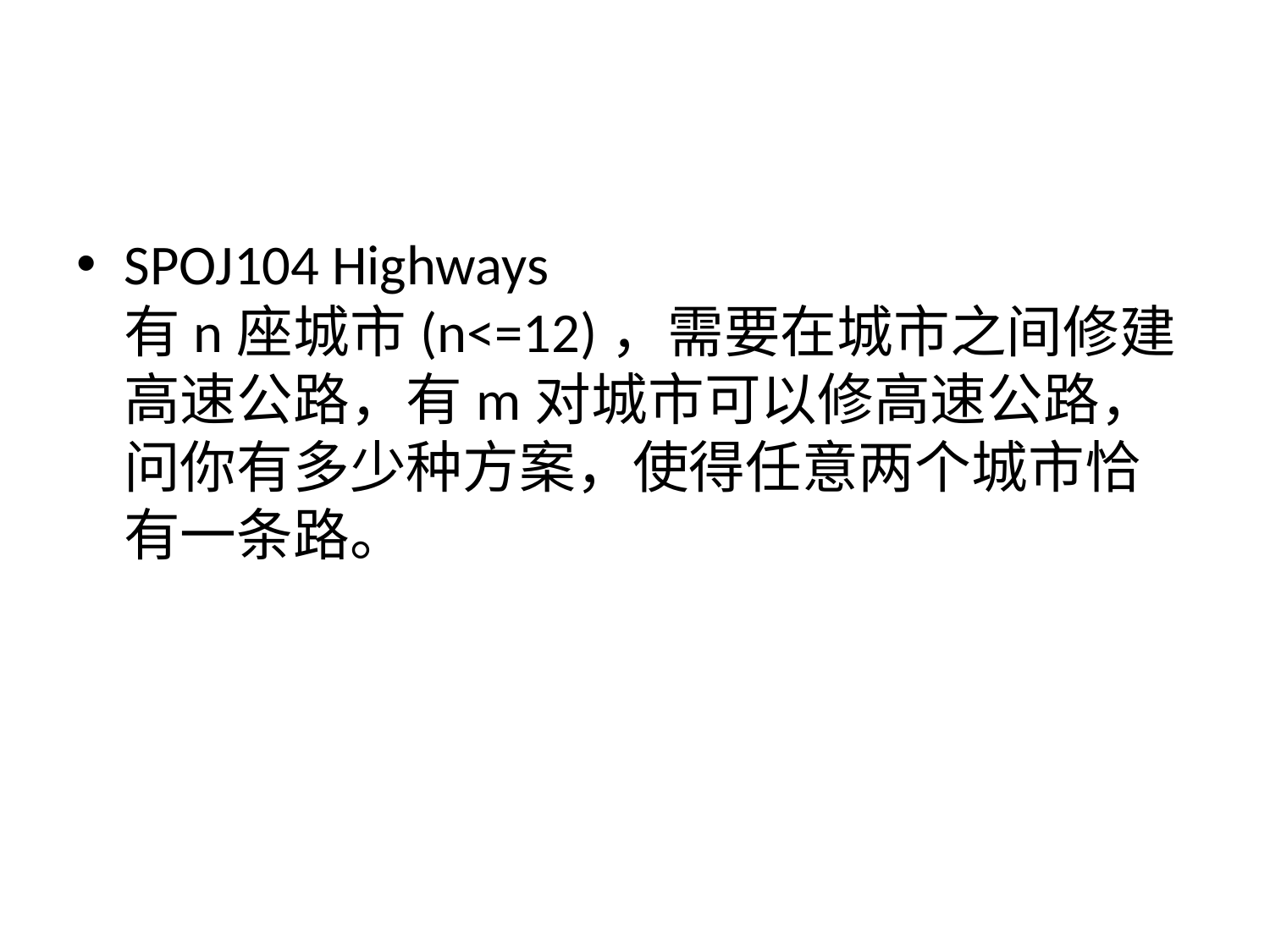

#
SPOJ104 Highways
有n座城市(n<=12)，需要在城市之间修建高速公路，有m对城市可以修高速公路，问你有多少种方案，使得任意两个城市恰有一条路。